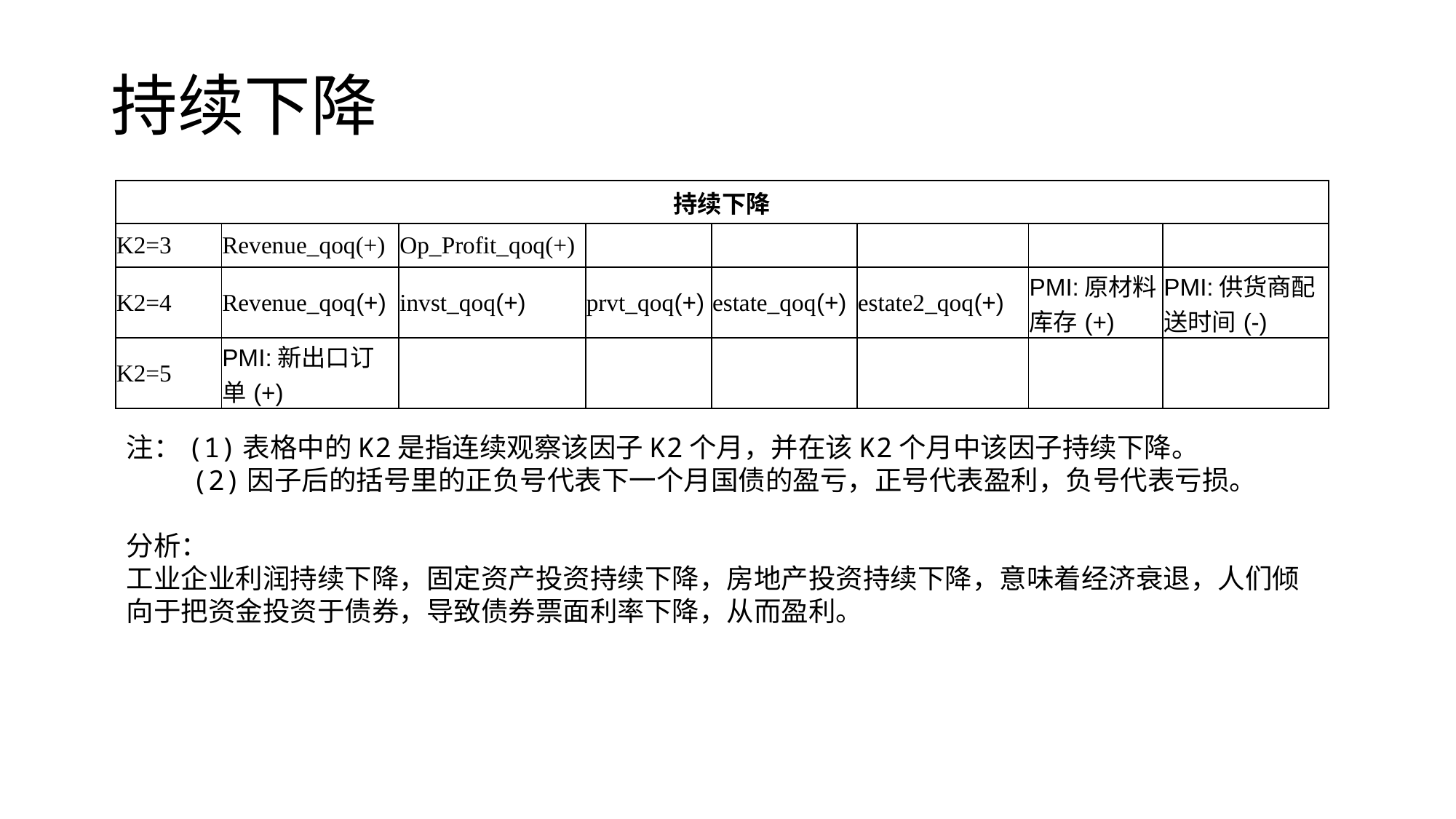

# 持续下降
| 持续下降 |  |  |  |  |  |  |  |
| --- | --- | --- | --- | --- | --- | --- | --- |
| K2=3 | Revenue\_qoq(+) | Op\_Profit\_qoq(+) |  |  |  |  |  |
| K2=4 | Revenue\_qoq(+) | invst\_qoq(+) | prvt\_qoq(+) | estate\_qoq(+) | estate2\_qoq(+) | PMI:原材料库存(+) | PMI:供货商配送时间(-) |
| K2=5 | PMI:新出口订单(+) |  |  |  |  |  |  |
注：(1)表格中的K2是指连续观察该因子K2个月，并在该K2个月中该因子持续下降。
    (2)因子后的括号里的正负号代表下一个月国债的盈亏，正号代表盈利，负号代表亏损。

分析：
工业企业利润持续下降，固定资产投资持续下降，房地产投资持续下降，意味着经济衰退，人们倾向于把资金投资于债券，导致债券票面利率下降，从而盈利。